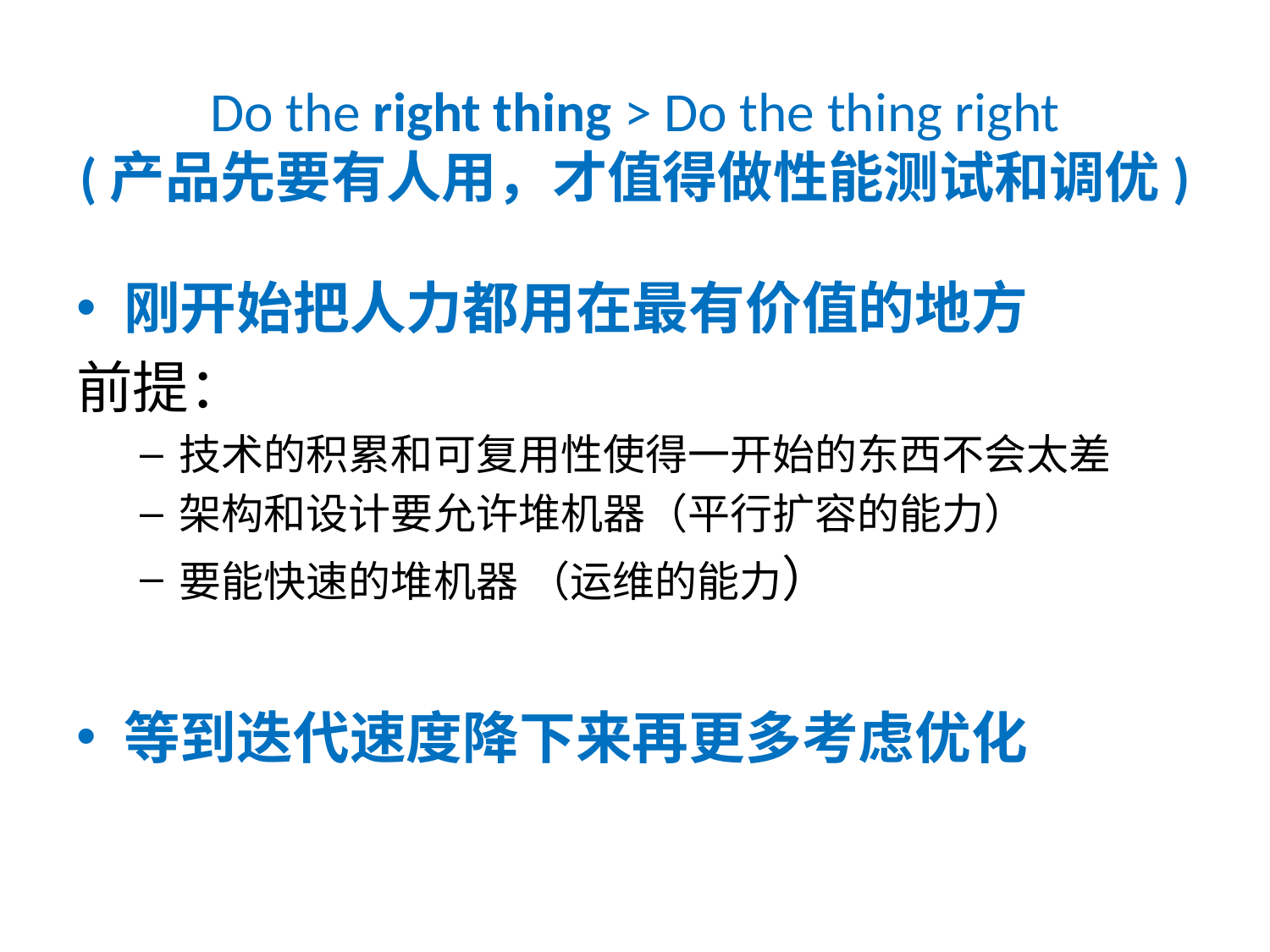

# Do the right thing > Do the thing right (产品先要有人用，才值得做性能测试和调优)
刚开始把人力都用在最有价值的地方
前提：
技术的积累和可复用性使得一开始的东西不会太差
架构和设计要允许堆机器（平行扩容的能力）
要能快速的堆机器 （运维的能力）

等到迭代速度降下来再更多考虑优化